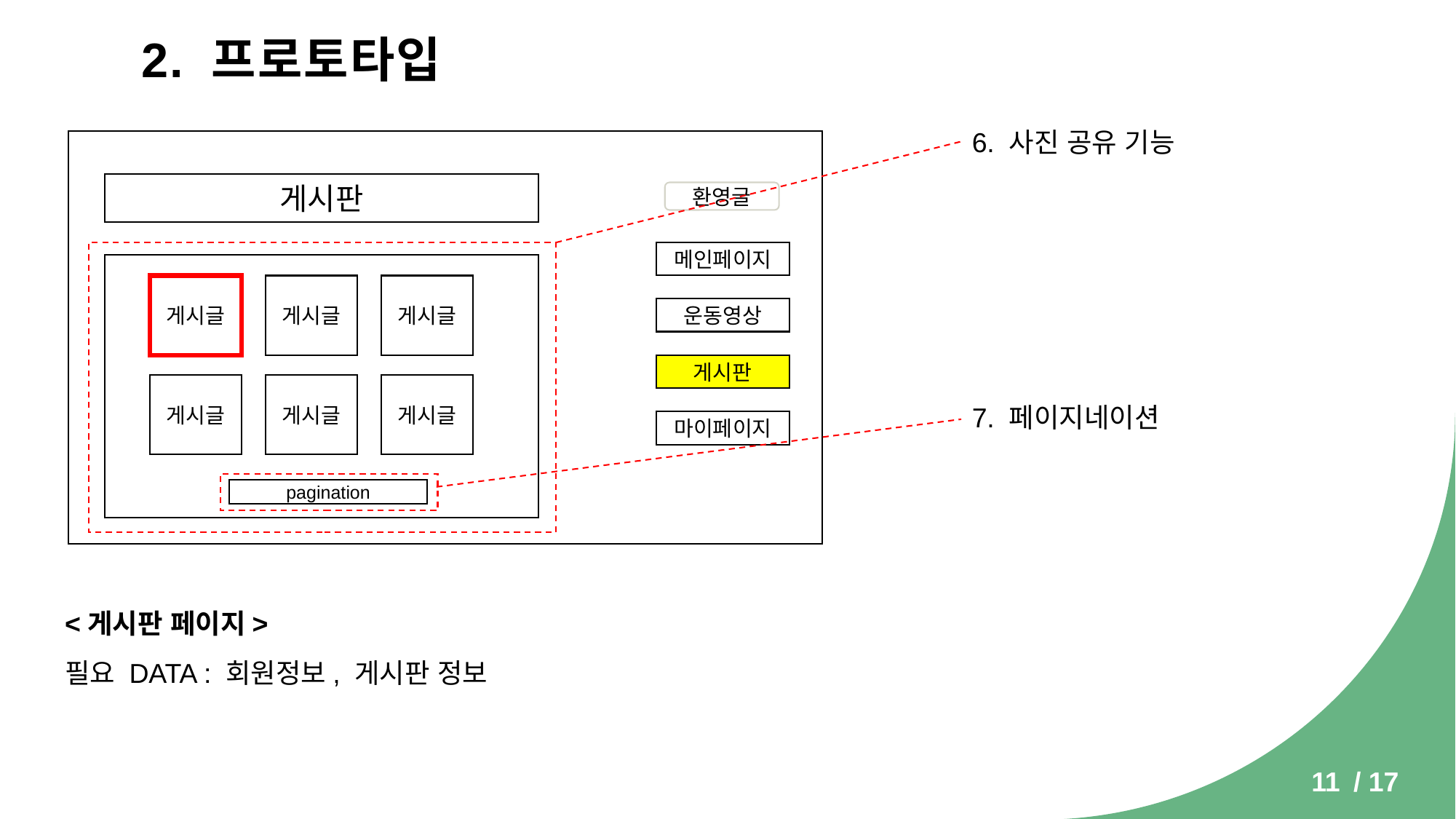

# 2. 프로토타입
6. 사진 공유 기능

게시판
환영글

메인페이지

게시글
게시글
게시글
게시글
운동영상
게시판
게시글
게시글
게시글
7. 페이지네이션
마이페이지

pagination
<게시판 페이지>
필요 DATA : 회원정보, 게시판 정보
11